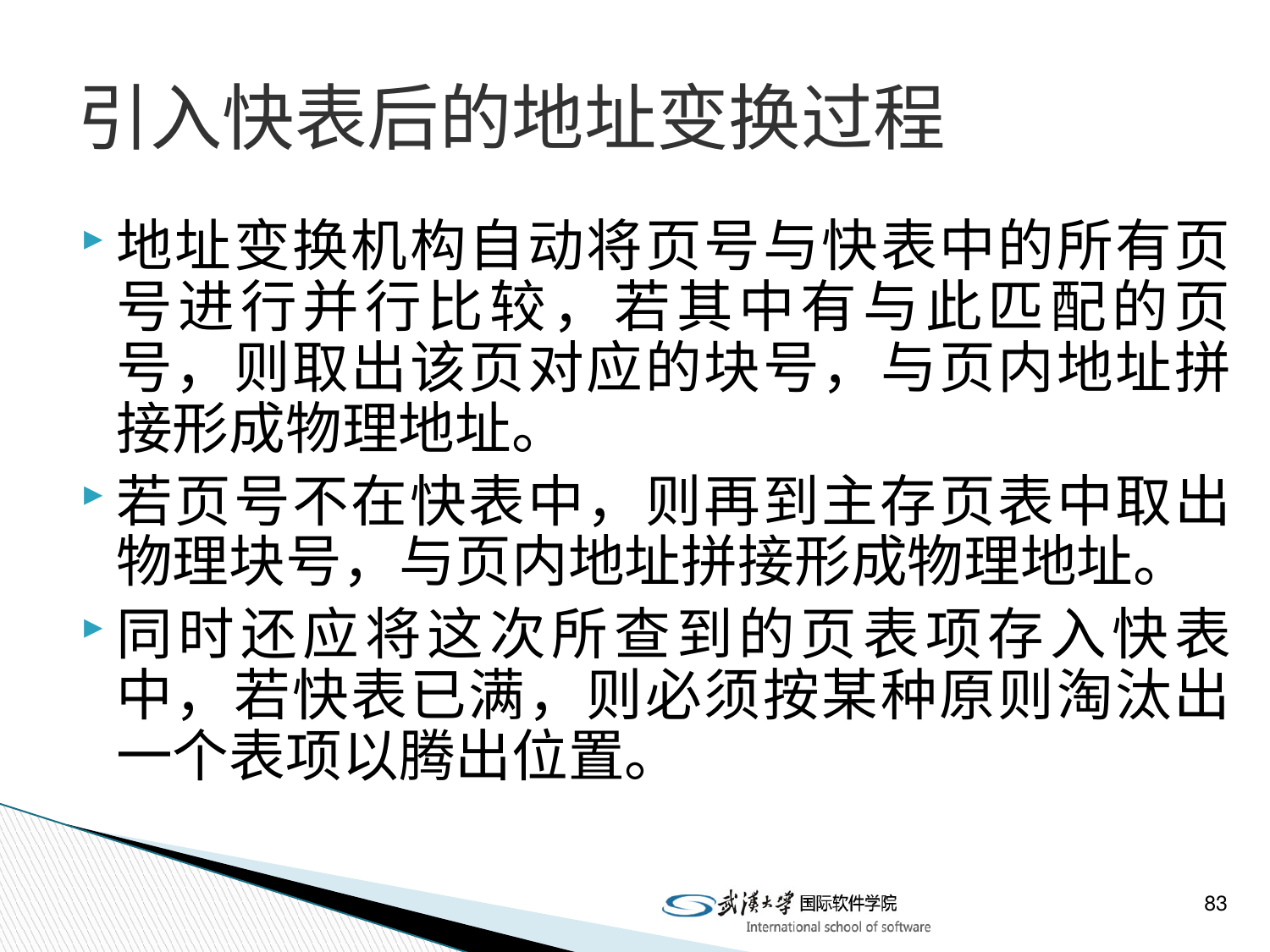

# 引入快表后的地址变换过程
地址变换机构自动将页号与快表中的所有页号进行并行比较，若其中有与此匹配的页号，则取出该页对应的块号，与页内地址拼接形成物理地址。
若页号不在快表中，则再到主存页表中取出物理块号，与页内地址拼接形成物理地址。
同时还应将这次所查到的页表项存入快表中，若快表已满，则必须按某种原则淘汰出一个表项以腾出位置。